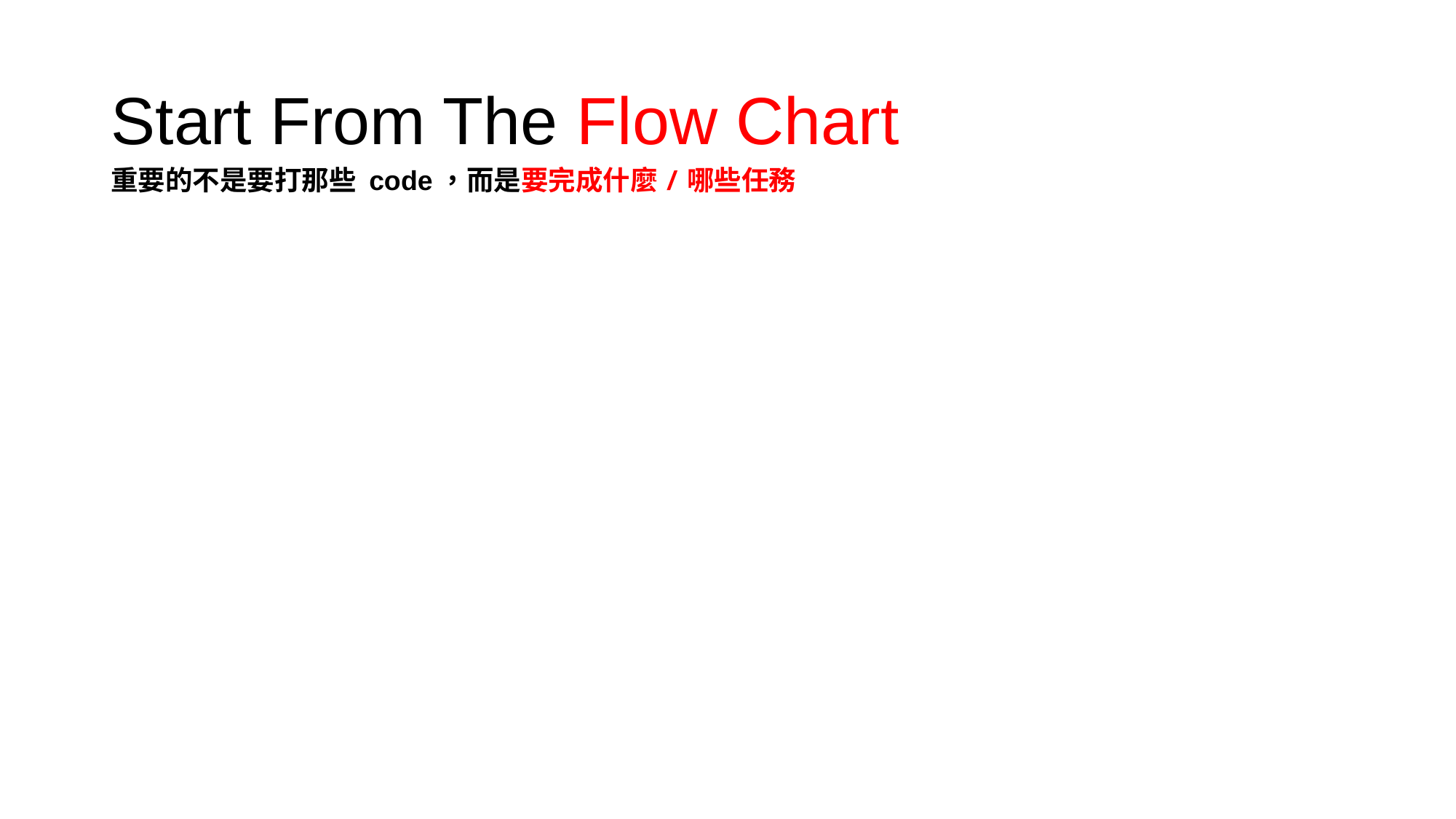

# Start From The Flow Chart
重要的不是要打那些 code，而是要完成什麼/哪些任務